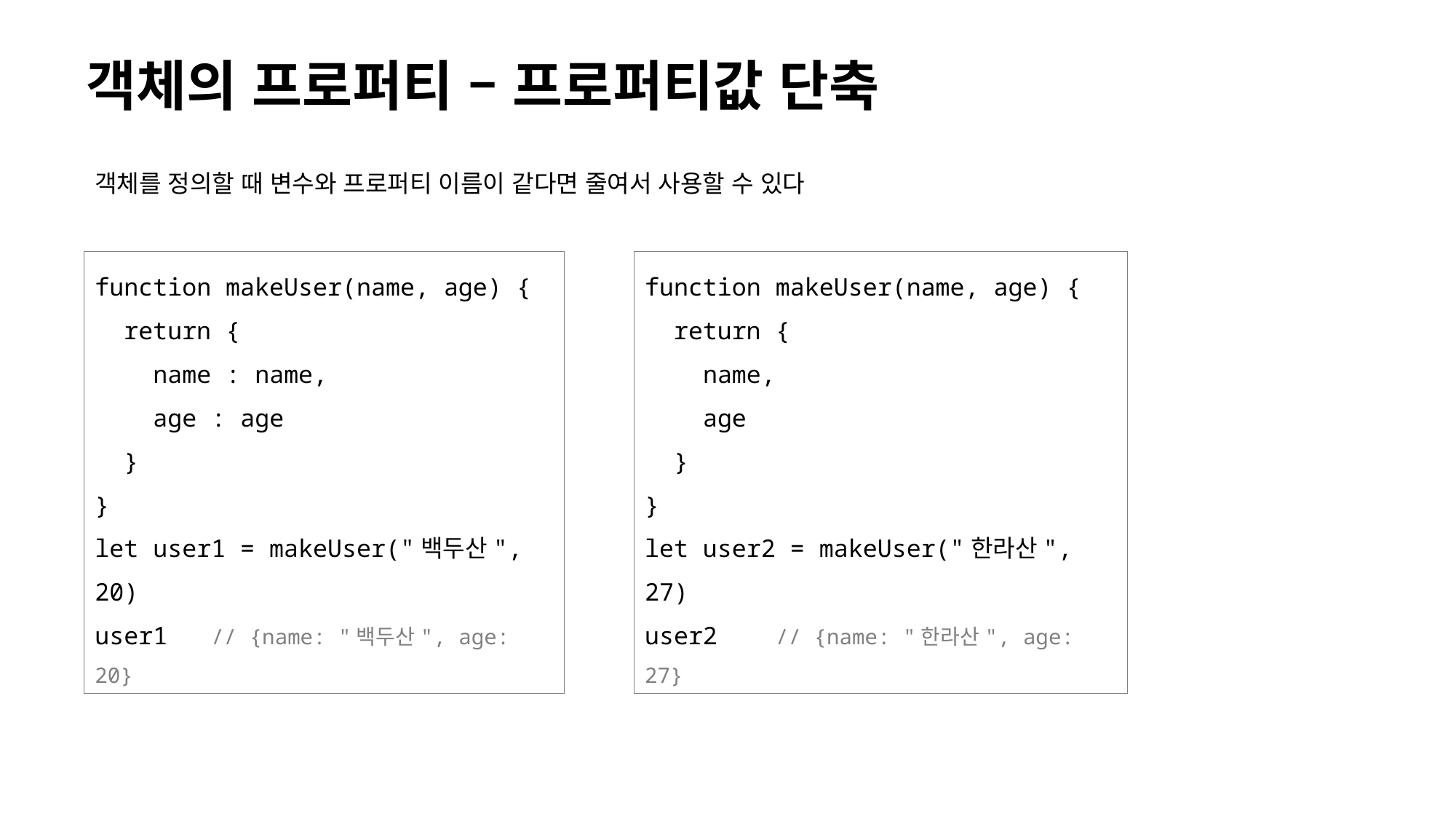

# 객체의 프로퍼티 – 프로퍼티값 단축
객체를 정의할 때 변수와 프로퍼티 이름이 같다면 줄여서 사용할 수 있다
function makeUser(name, age) {
  return {
    name,
    age
  }
}
let user2 = makeUser("한라산", 27)
user2    // {name: "한라산", age: 27}
function makeUser(name, age) {
  return {
    name : name,
    age : age
  }
}
let user1 = makeUser("백두산", 20)
user1   // {name: "백두산", age: 20}